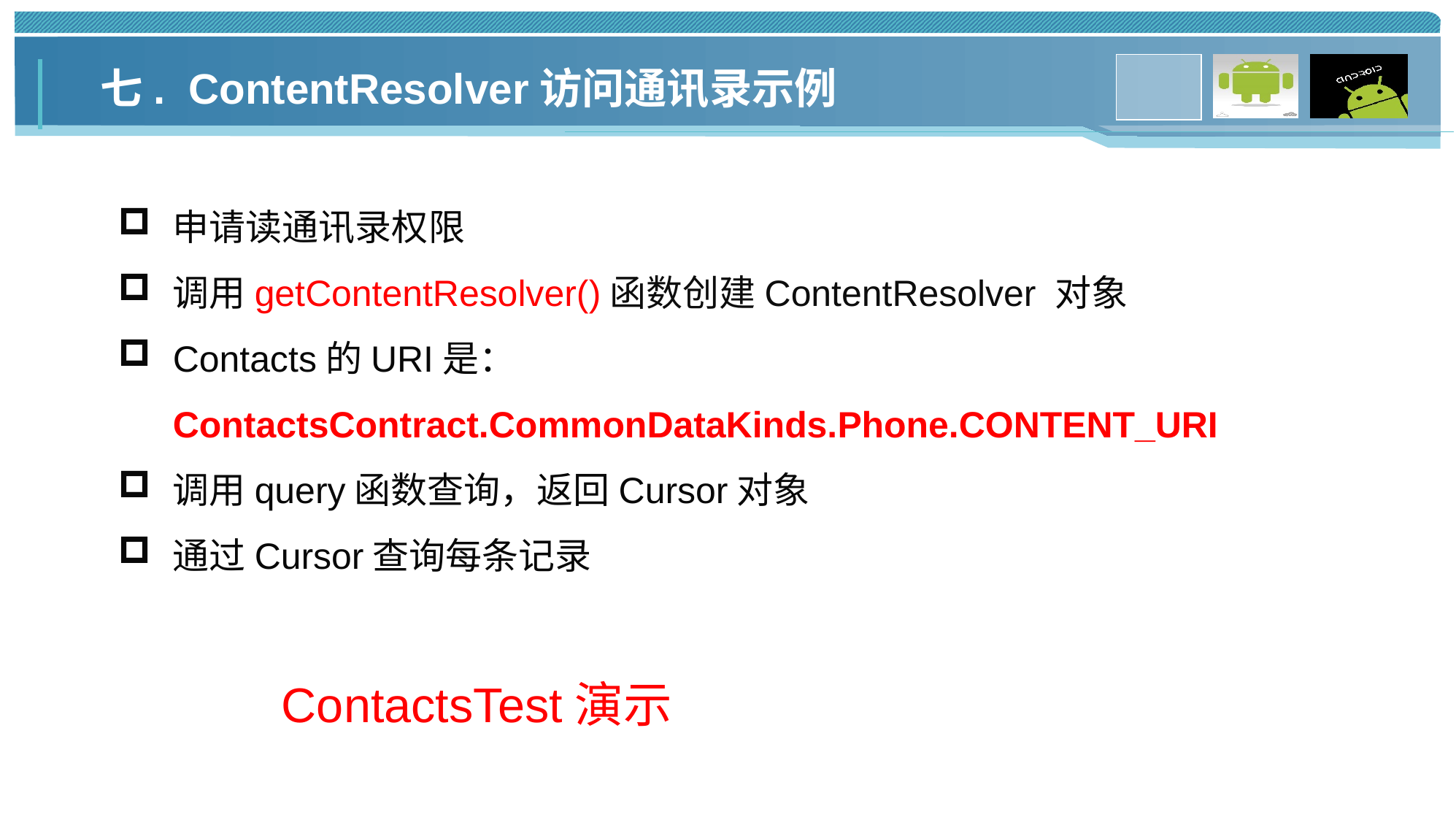

七.  ContentResolver访问通讯录示例

申请读通讯录权限
调用getContentResolver()函数创建ContentResolver 对象
Contacts的URI是：ContactsContract.CommonDataKinds.Phone.CONTENT_URI
调用query函数查询，返回Cursor对象
通过Cursor查询每条记录

ContactsTest演示